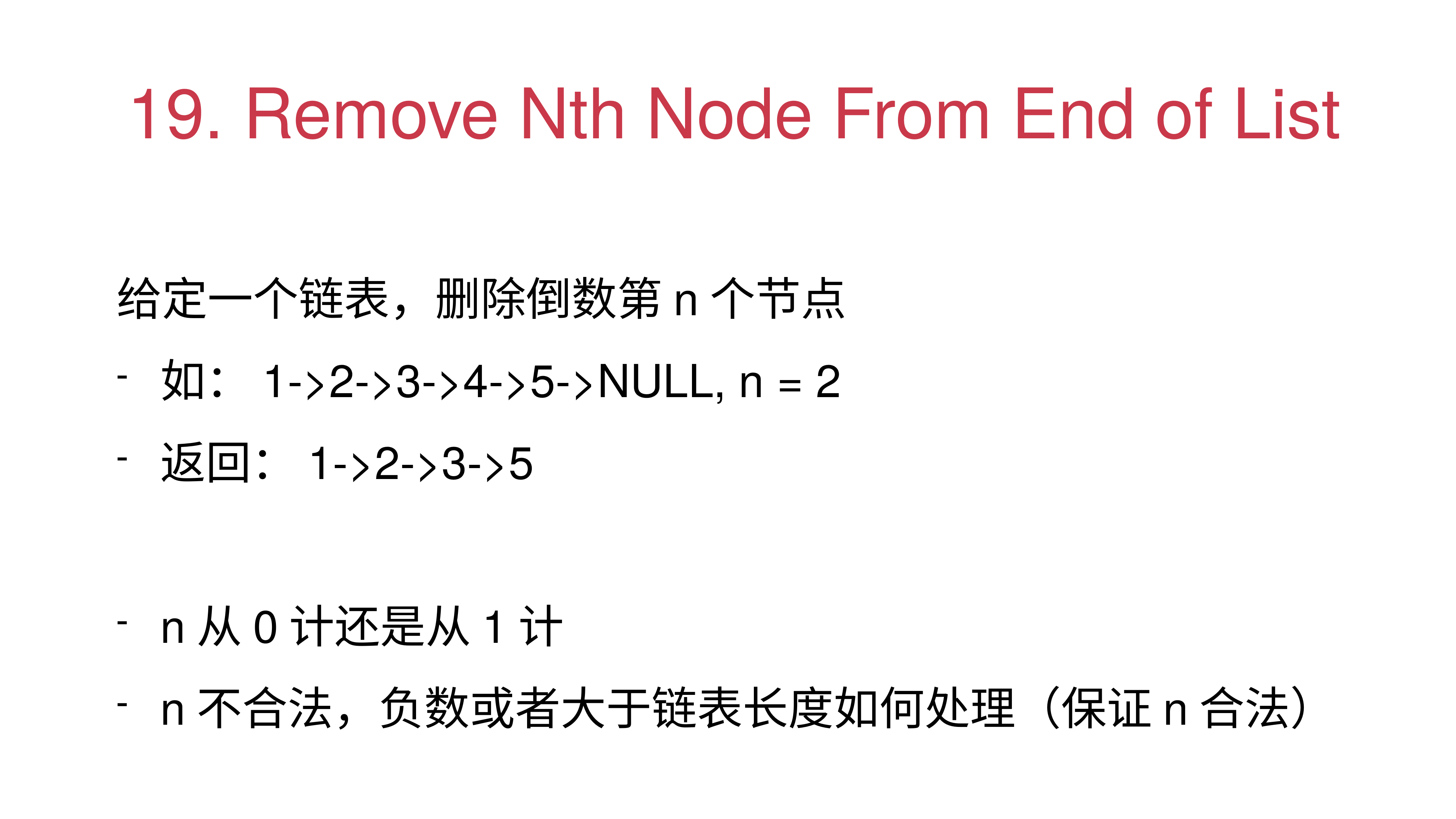

# 19. Remove Nth Node From End of List
给定一个链表，删除倒数第n个节点
如：1->2->3->4->5->NULL, n = 2
返回：1->2->3->5

n从0计还是从1计
n不合法，负数或者大于链表长度如何处理（保证n合法）